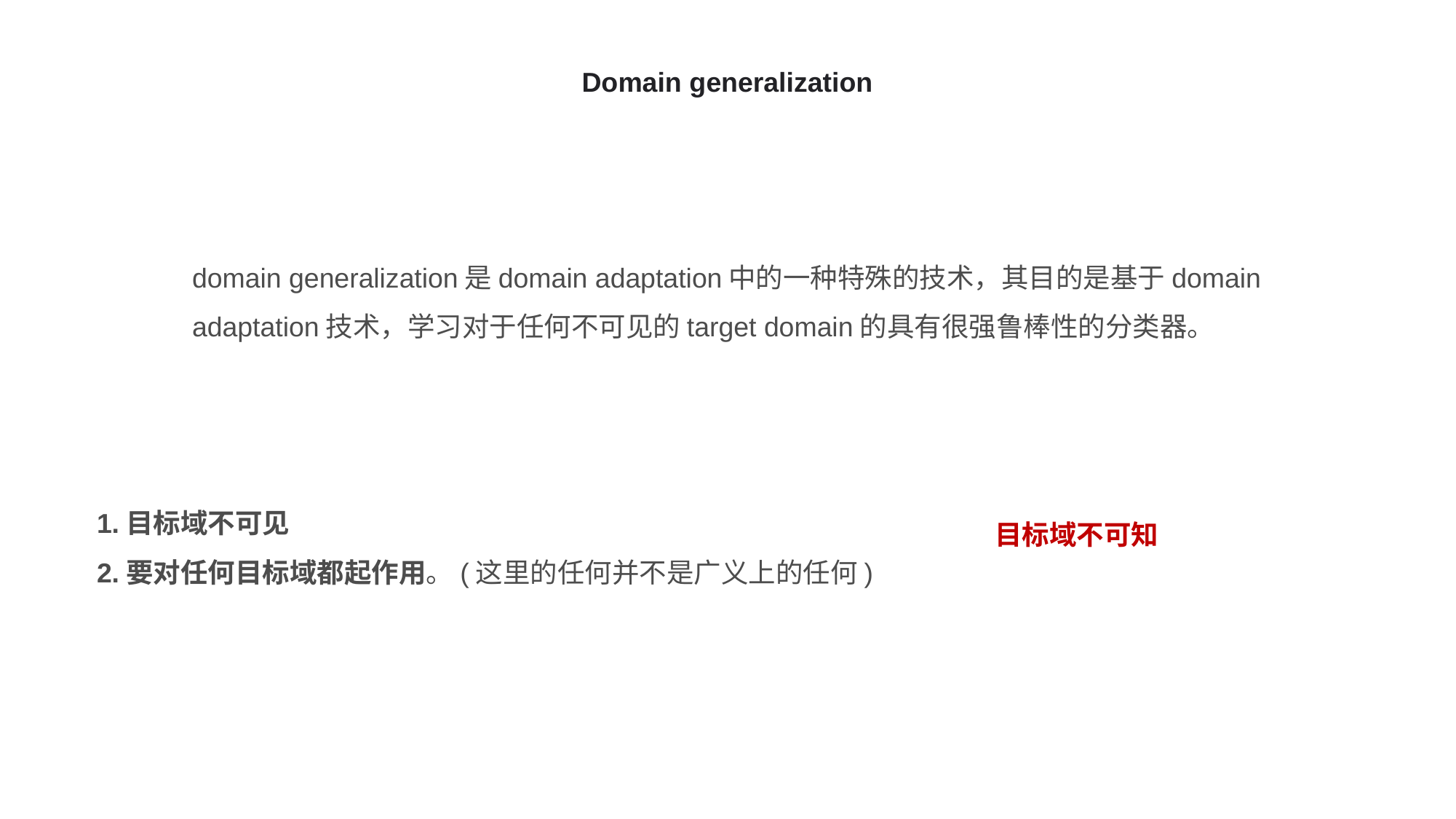

Domain generalization
domain generalization是domain adaptation中的一种特殊的技术，其目的是基于domain adaptation技术，学习对于任何不可见的target domain的具有很强鲁棒性的分类器。
1.目标域不可见
2.要对任何目标域都起作用。(这里的任何并不是广义上的任何)
目标域不可知